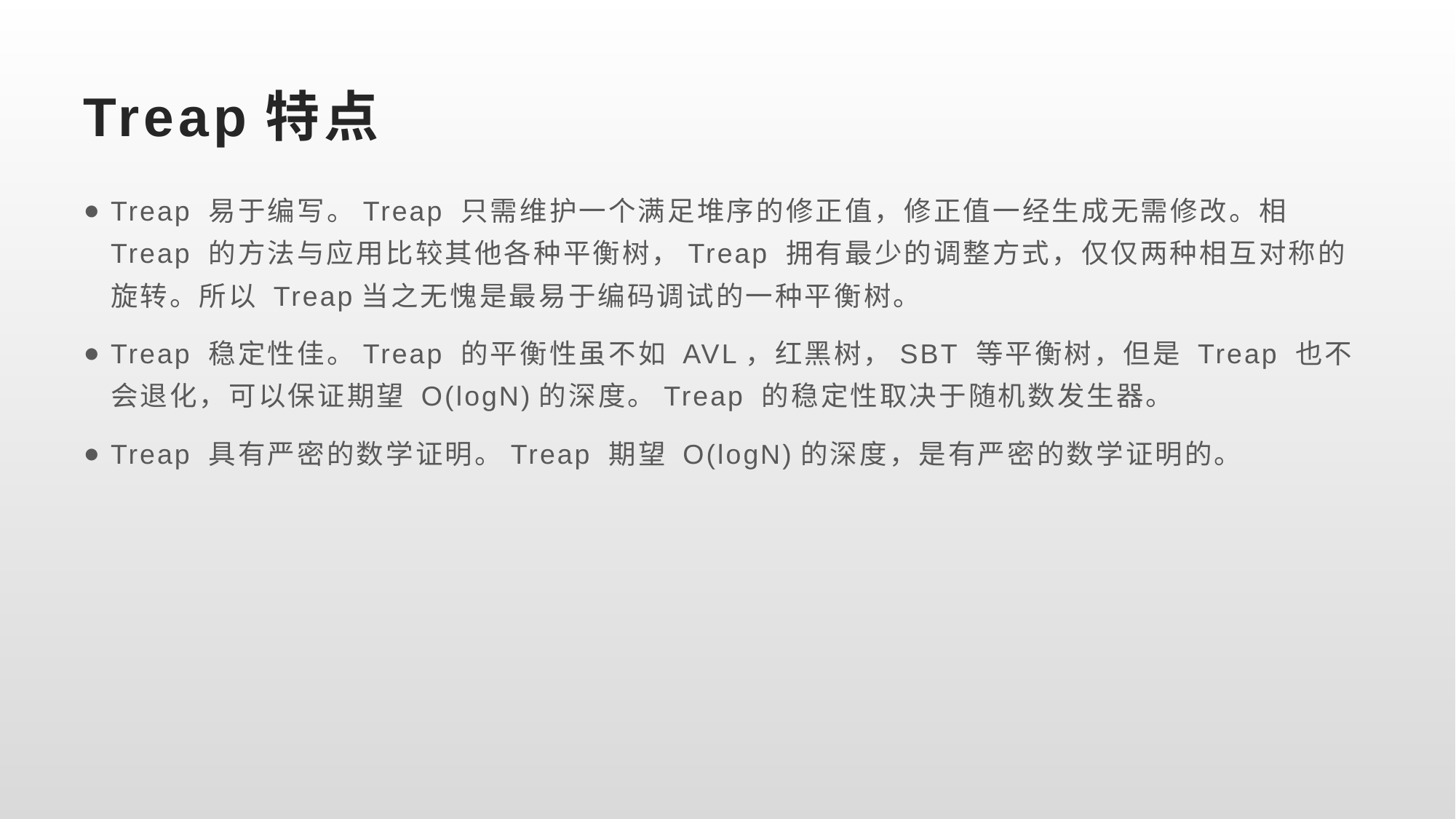

# Treap特点
Treap 易于编写。Treap 只需维护一个满足堆序的修正值，修正值一经生成无需修改。相Treap 的方法与应用比较其他各种平衡树，Treap 拥有最少的调整方式，仅仅两种相互对称的旋转。所以 Treap当之无愧是最易于编码调试的一种平衡树。
Treap 稳定性佳。Treap 的平衡性虽不如 AVL，红黑树，SBT 等平衡树，但是 Treap 也不会退化，可以保证期望 O(logN)的深度。Treap 的稳定性取决于随机数发生器。
Treap 具有严密的数学证明。Treap 期望 O(logN)的深度，是有严密的数学证明的。